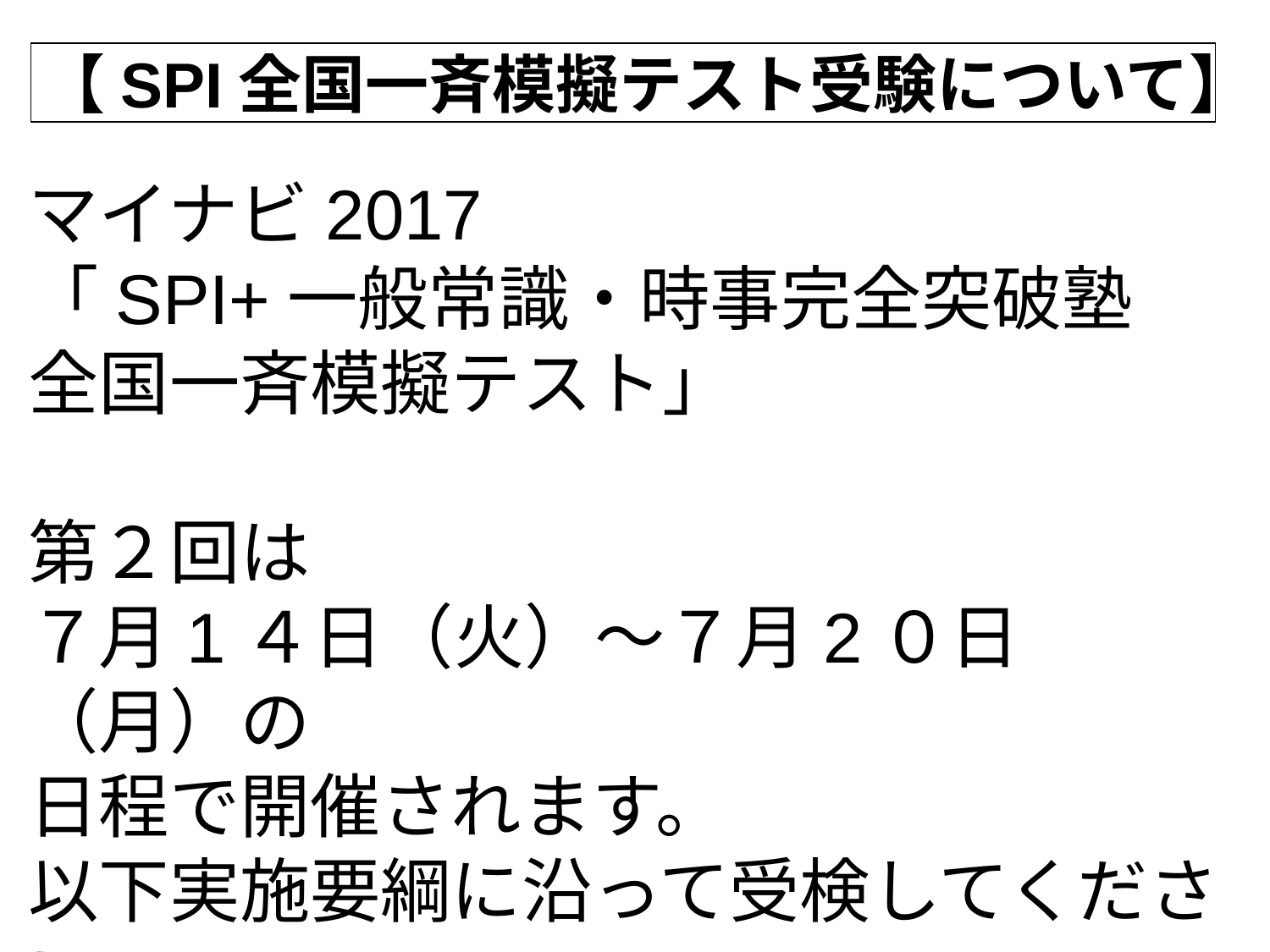

【SPI全国一斉模擬テスト受験について】
マイナビ2017
「SPI+一般常識・時事完全突破塾
全国一斉模擬テスト」

第２回は
７月1４日（火）～７月2０日（月）の
日程で開催されます。
以下実施要綱に沿って受検してください。